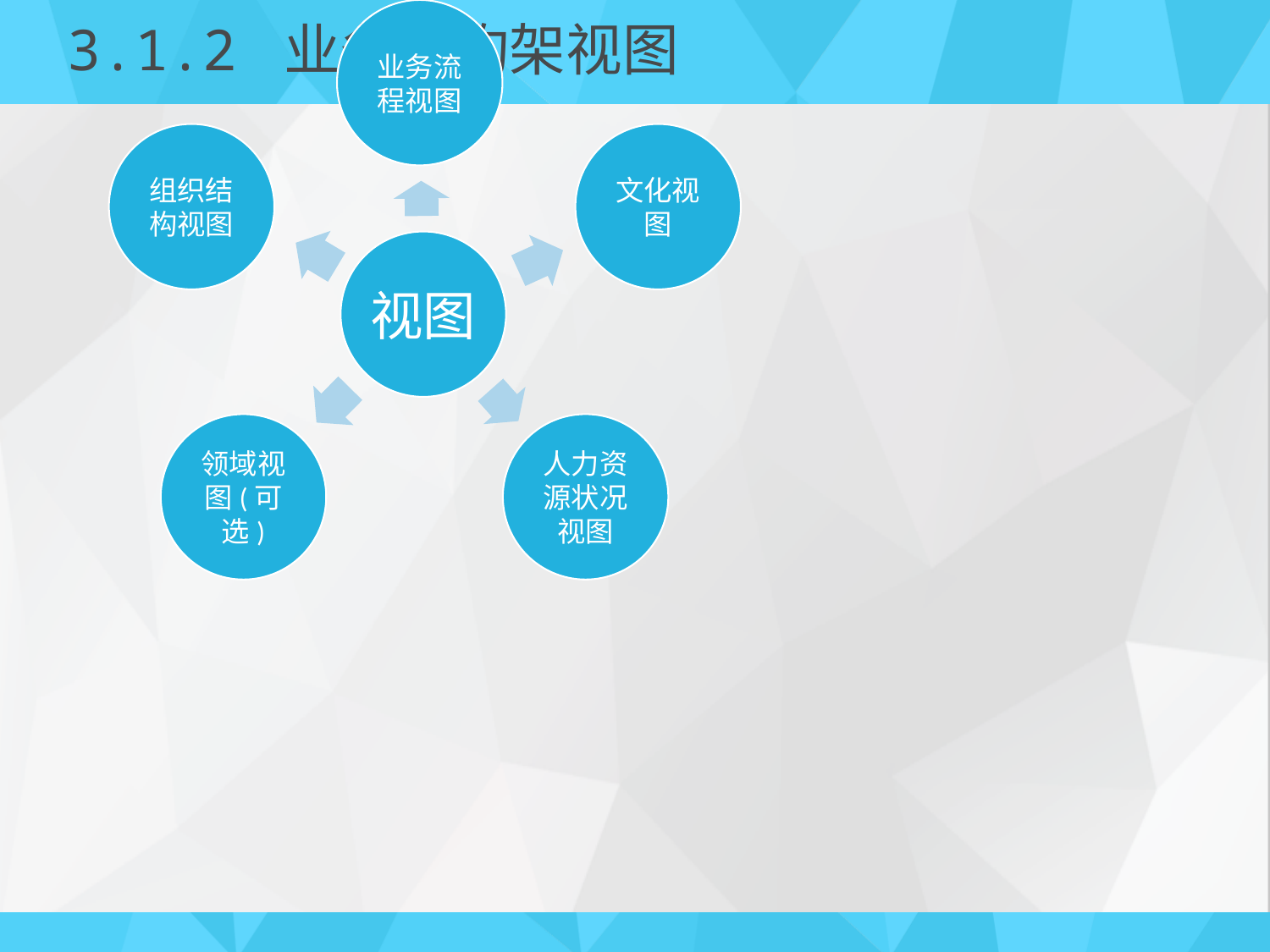

# 3.1.2 业务的构架视图
视图

业务流程视图

文化视图

人力资源状况视图

领域视图(可选)

组织结构视图